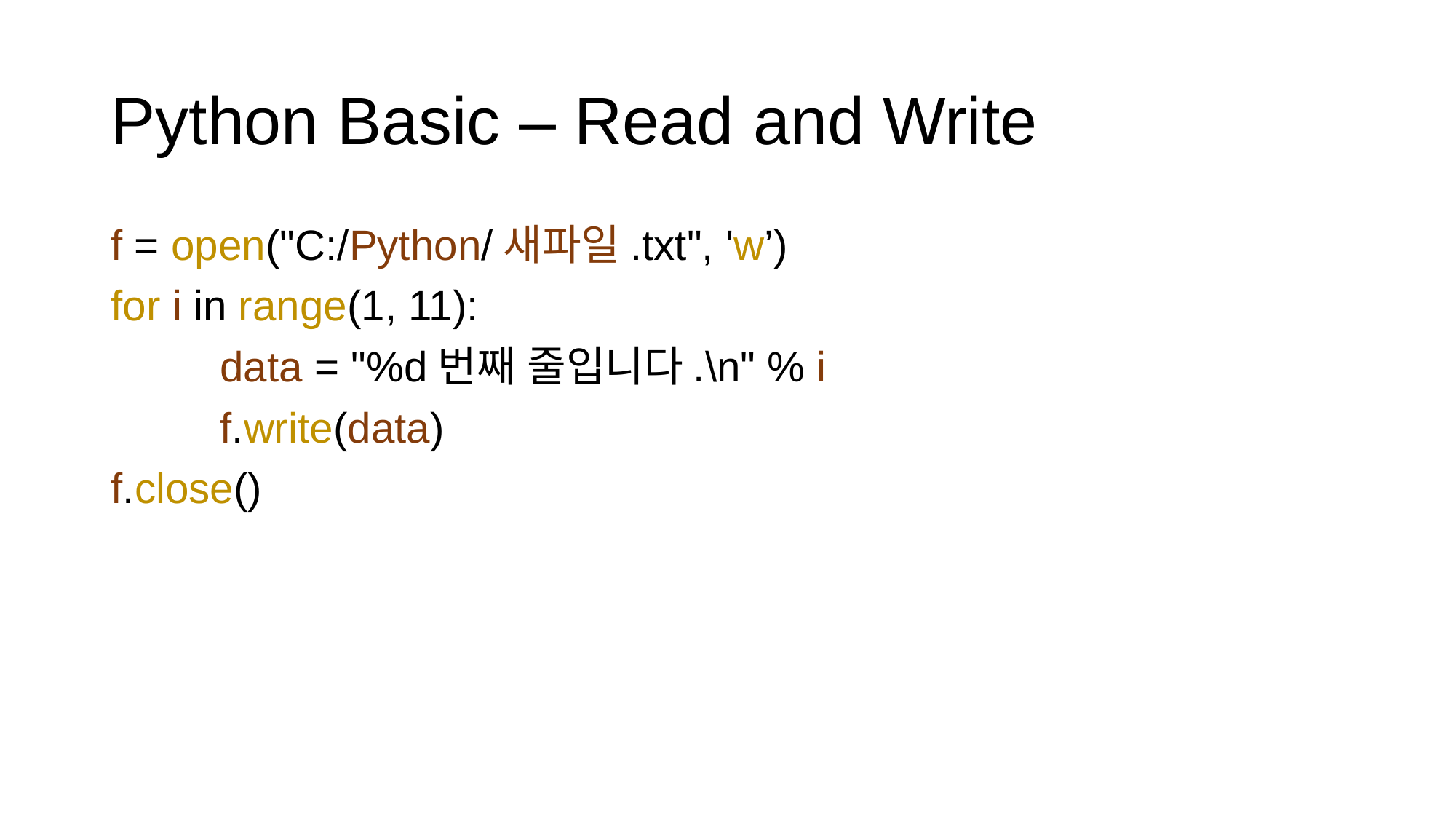

# Python Basic – Read and Write
f = open("C:/Python/새파일.txt", 'w’)
for i in range(1, 11):
	data = "%d번째 줄입니다.\n" % i
	f.write(data)
f.close()